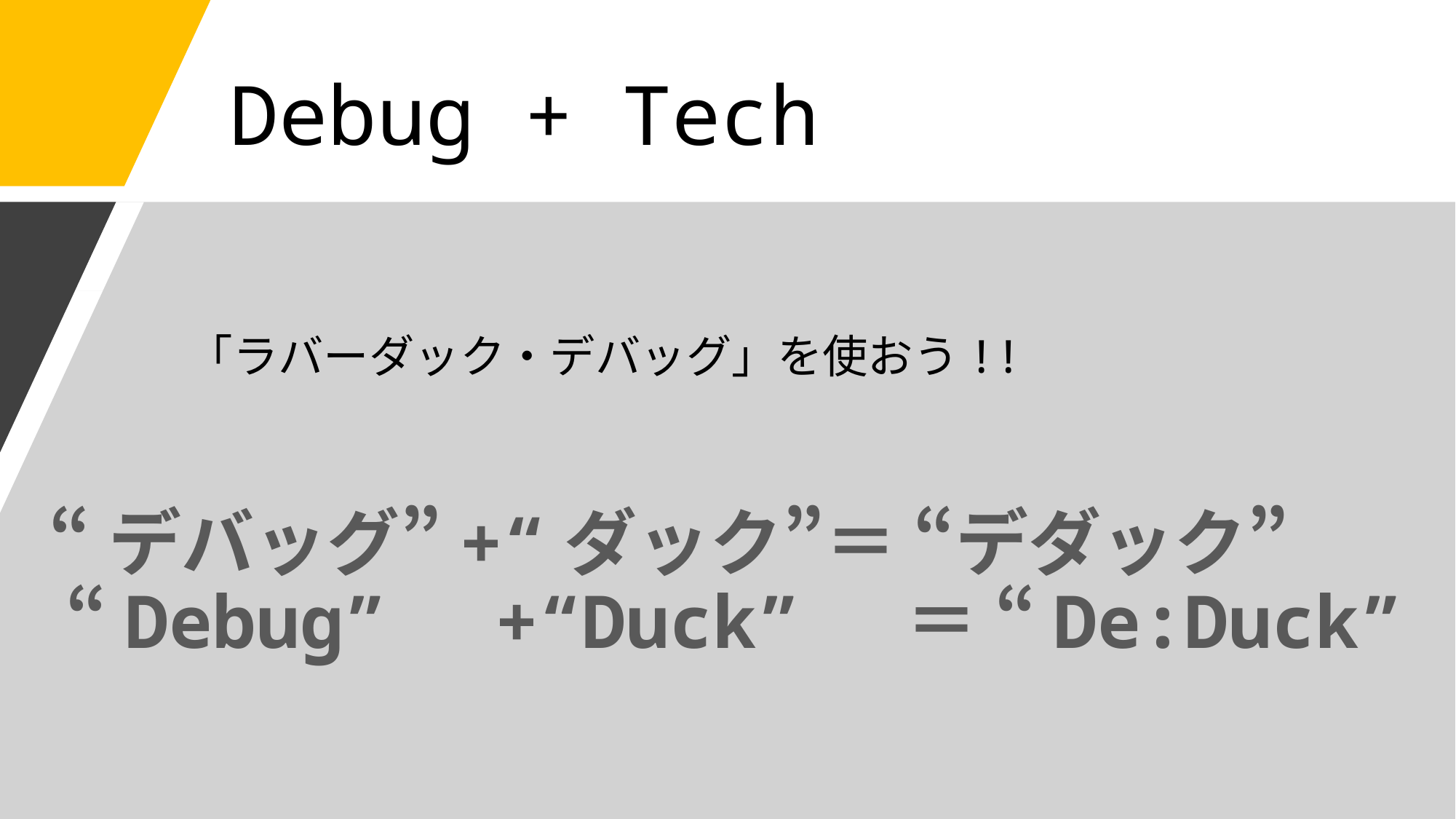

Debug + Tech

「ラバーダック・デバッグ」を使おう!!
# “デバッグ”+“ダック”＝ “デダック” “Debug”　+“Duck”  ＝ “De:Duck”